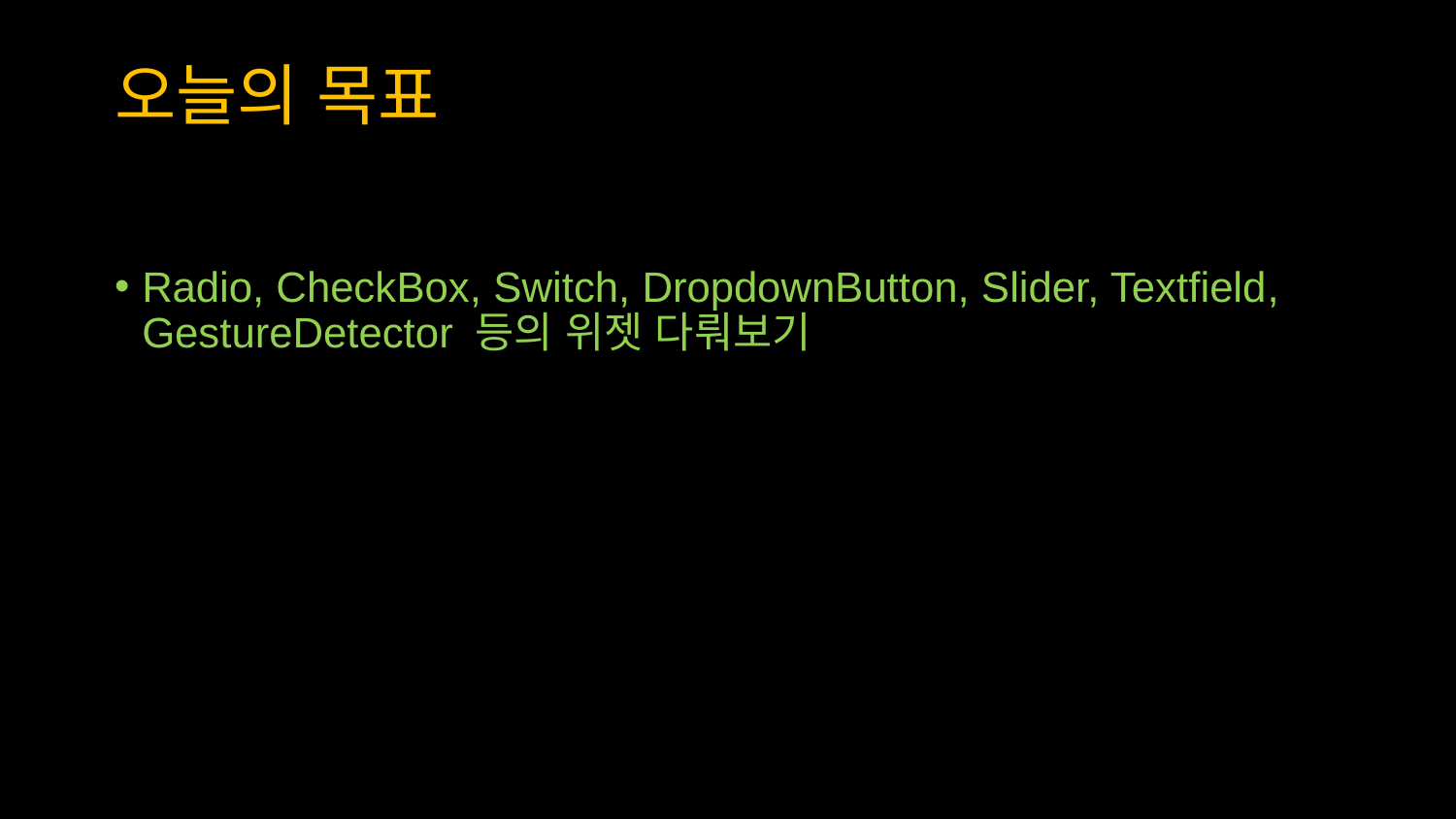

# 오늘의 목표

Radio, CheckBox, Switch, DropdownButton, Slider, Textfield, GestureDetector 등의 위젯 다뤄보기